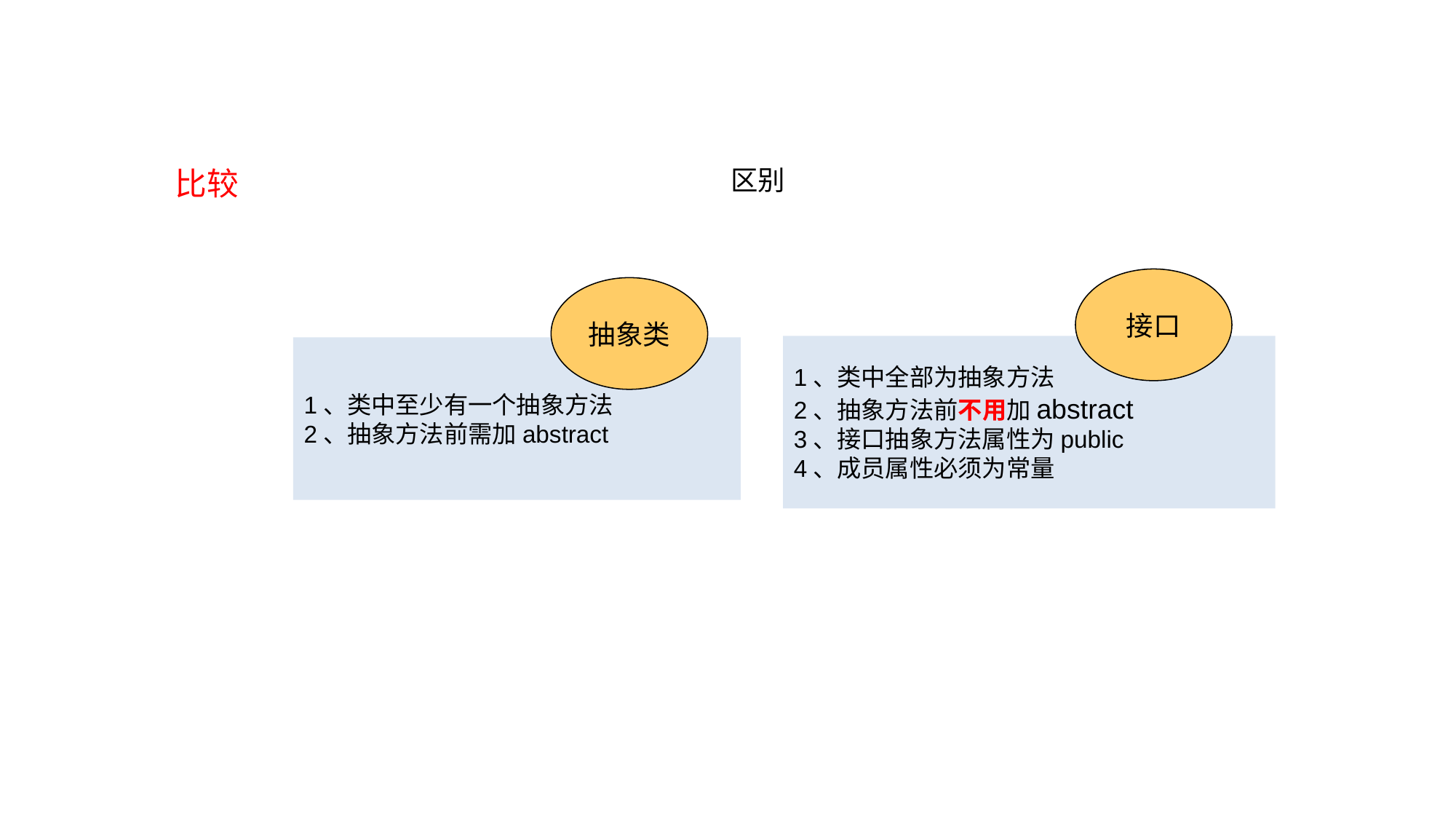

区别
比较
接口
抽象类
1、类中全部为抽象方法
2、抽象方法前不用加abstract
3、接口抽象方法属性为public
4、成员属性必须为常量
1、类中至少有一个抽象方法
2、抽象方法前需加abstract